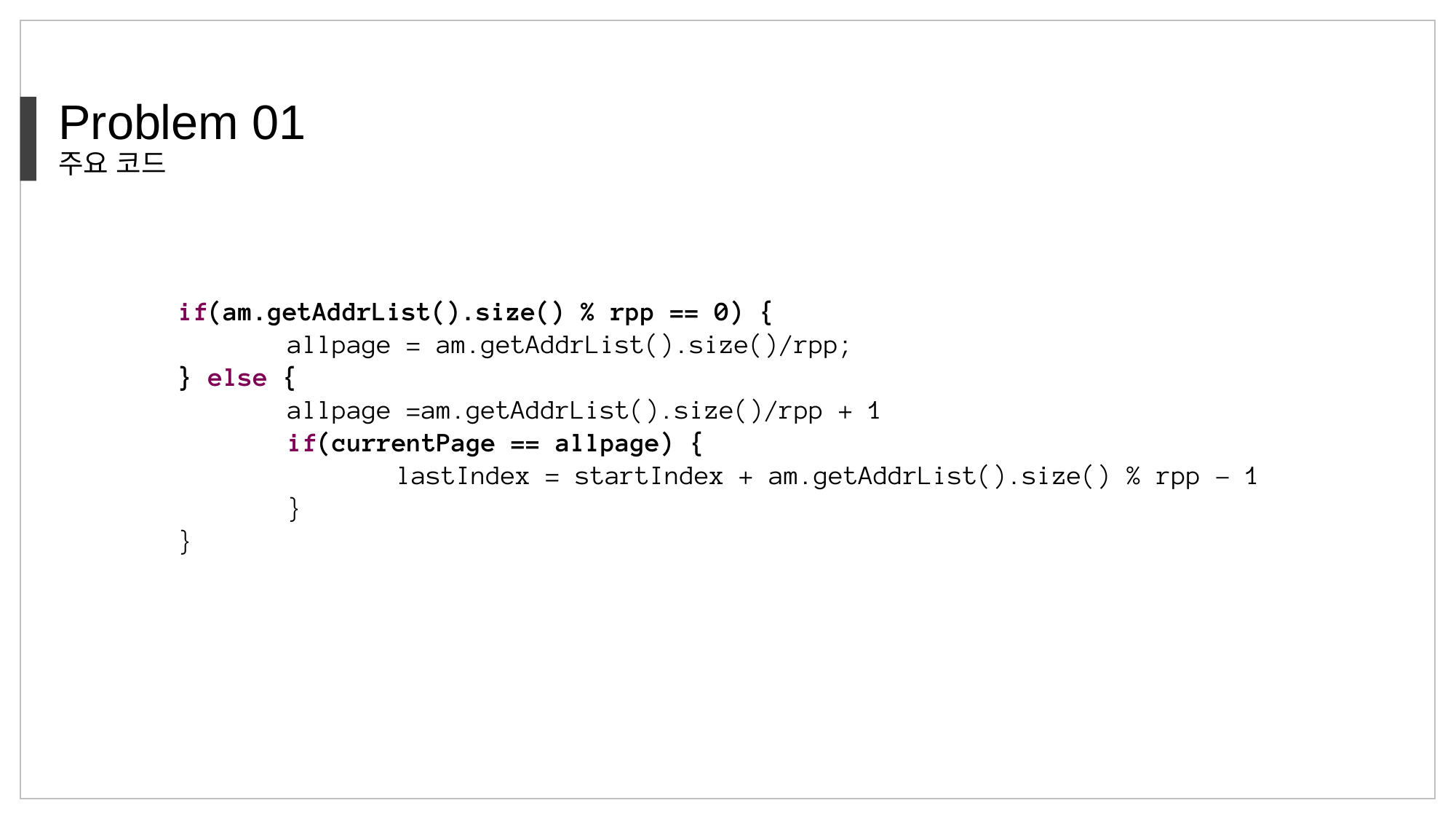

Problem 01

주요 코드
if(am.getAddrList().size() % rpp == 0) {
	allpage = am.getAddrList().size()/rpp;
} else {
	allpage =am.getAddrList().size()/rpp + 1
	if(currentPage == allpage) {
		lastIndex = startIndex + am.getAddrList().size() % rpp – 1
	}
}